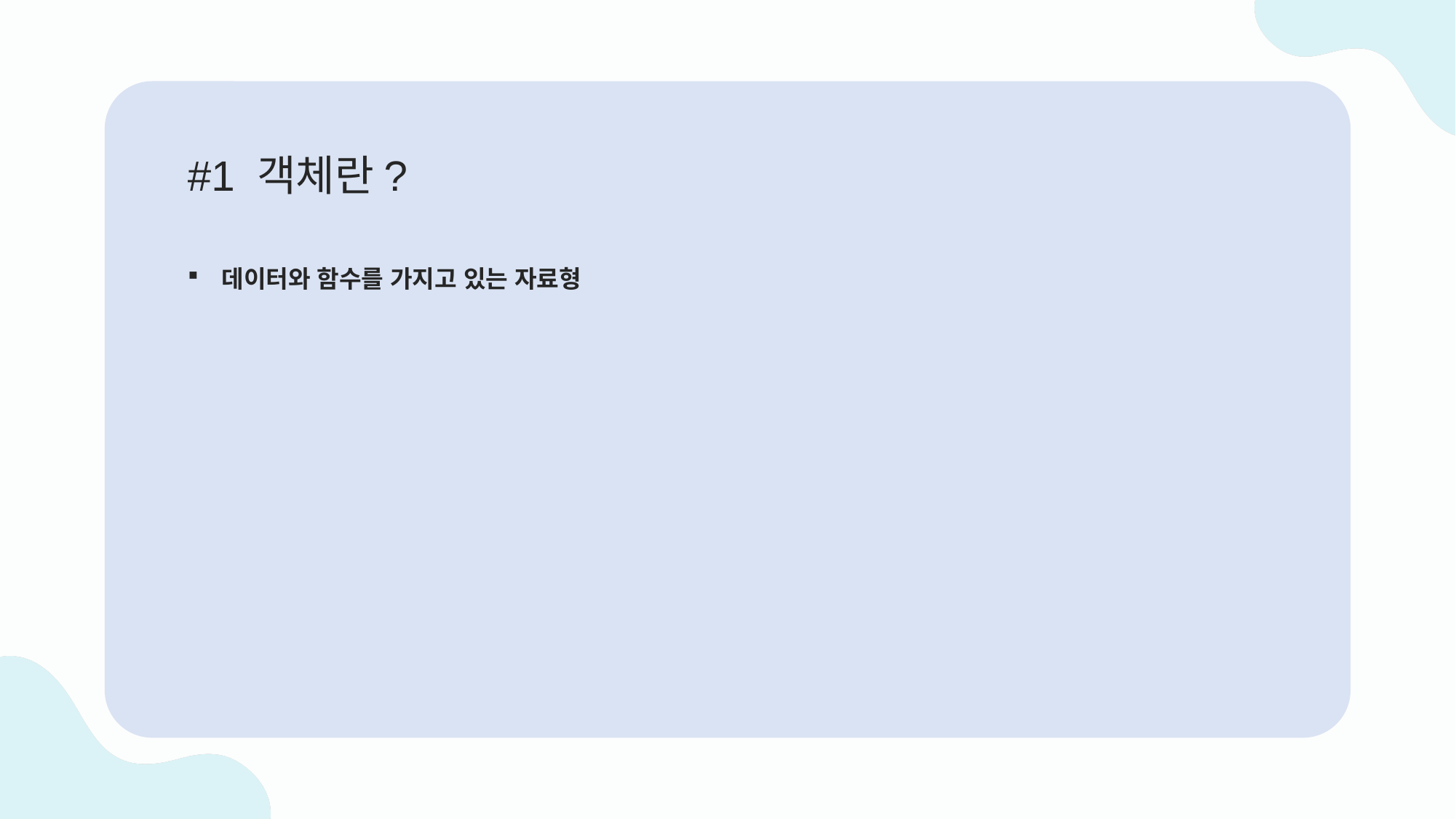

#1 객체란?
데이터와 함수를 가지고 있는 자료형